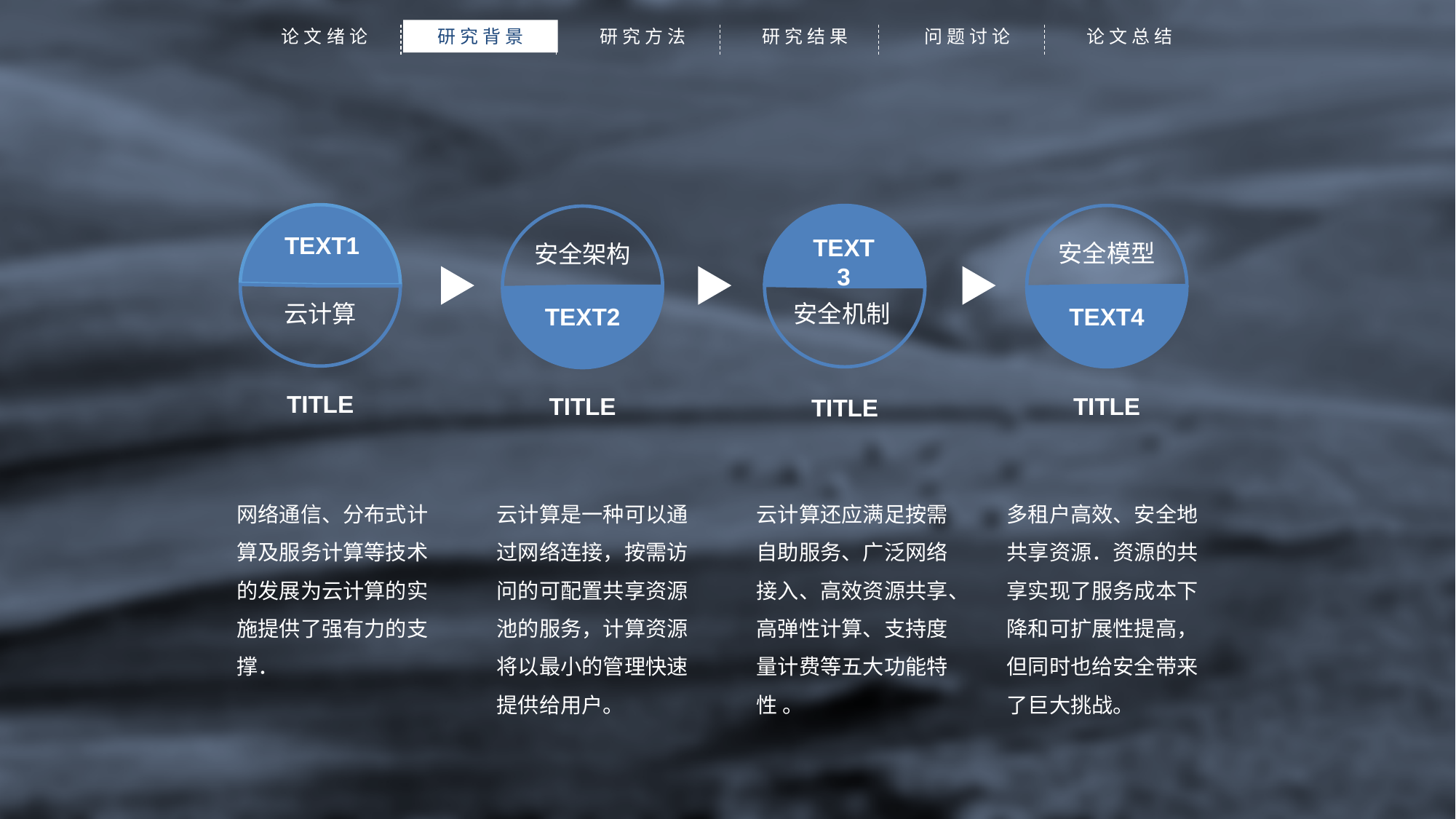

论文绪论
研究背景
研究方法
研究结果
问题讨论
论文总结

TEXT1
云计算

TEXT
3
安全机制

安全模型
TEXT4

安全架构
TEXT2

TITLE
TITLE
TITLE
TITLE
网络通信、分布式计算及服务计算等技术的发展为云计算的实施提供了强有力的支撑．
云计算是一种可以通过网络连接，按需访问的可配置共享资源池的服务，计算资源将以最小的管理快速提供给用户。
云计算还应满足按需自助服务、广泛网络接入、高效资源共享、高弹性计算、支持度量计费等五大功能特性 。

多租户高效、安全地共享资源．资源的共享实现了服务成本下降和可扩展性提高，但同时也给安全带来了巨大挑战。